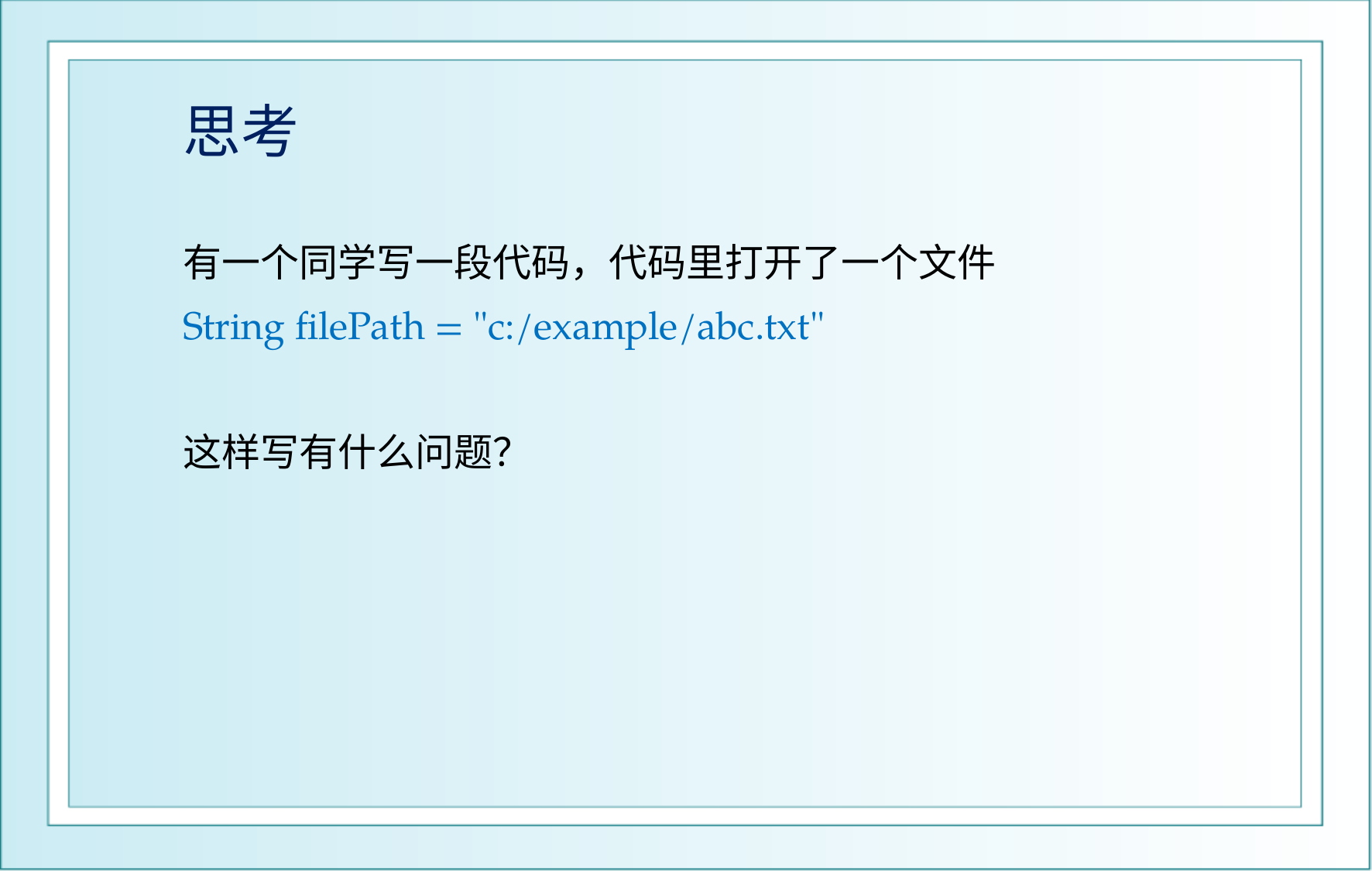

# 思考
有一个同学写一段代码，代码里打开了一个文件
String filePath = "c:/example/abc.txt"

这样写有什么问题？